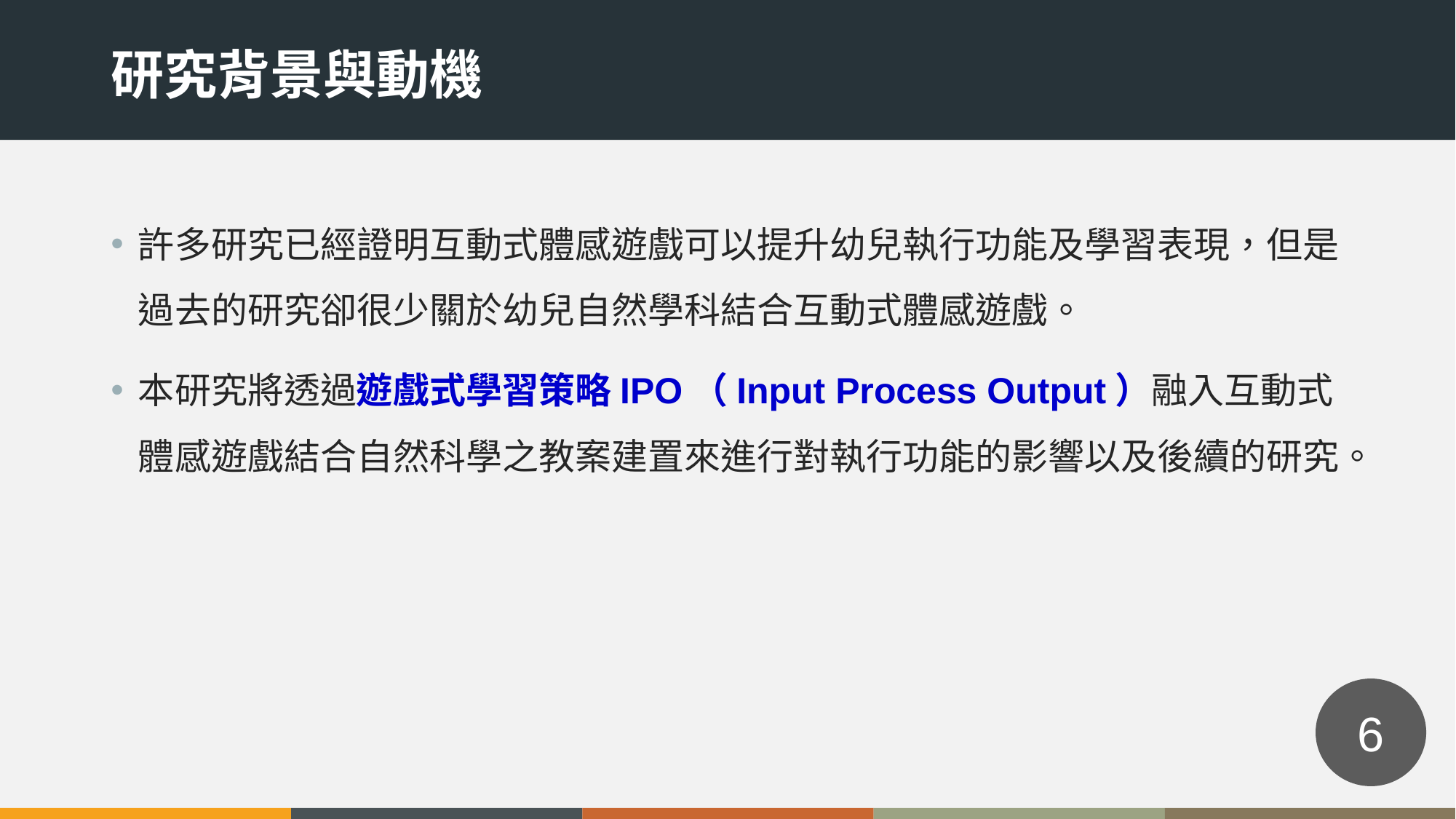

研究背景與動機
許多研究已經證明互動式體感遊戲可以提升幼兒執行功能及學習表現，但是過去的研究卻很少關於幼兒自然學科結合互動式體感遊戲。
本研究將透過遊戲式學習策略IPO（Input Process Output）融入互動式體感遊戲結合自然科學之教案建置來進行對執行功能的影響以及後續的研究。

6